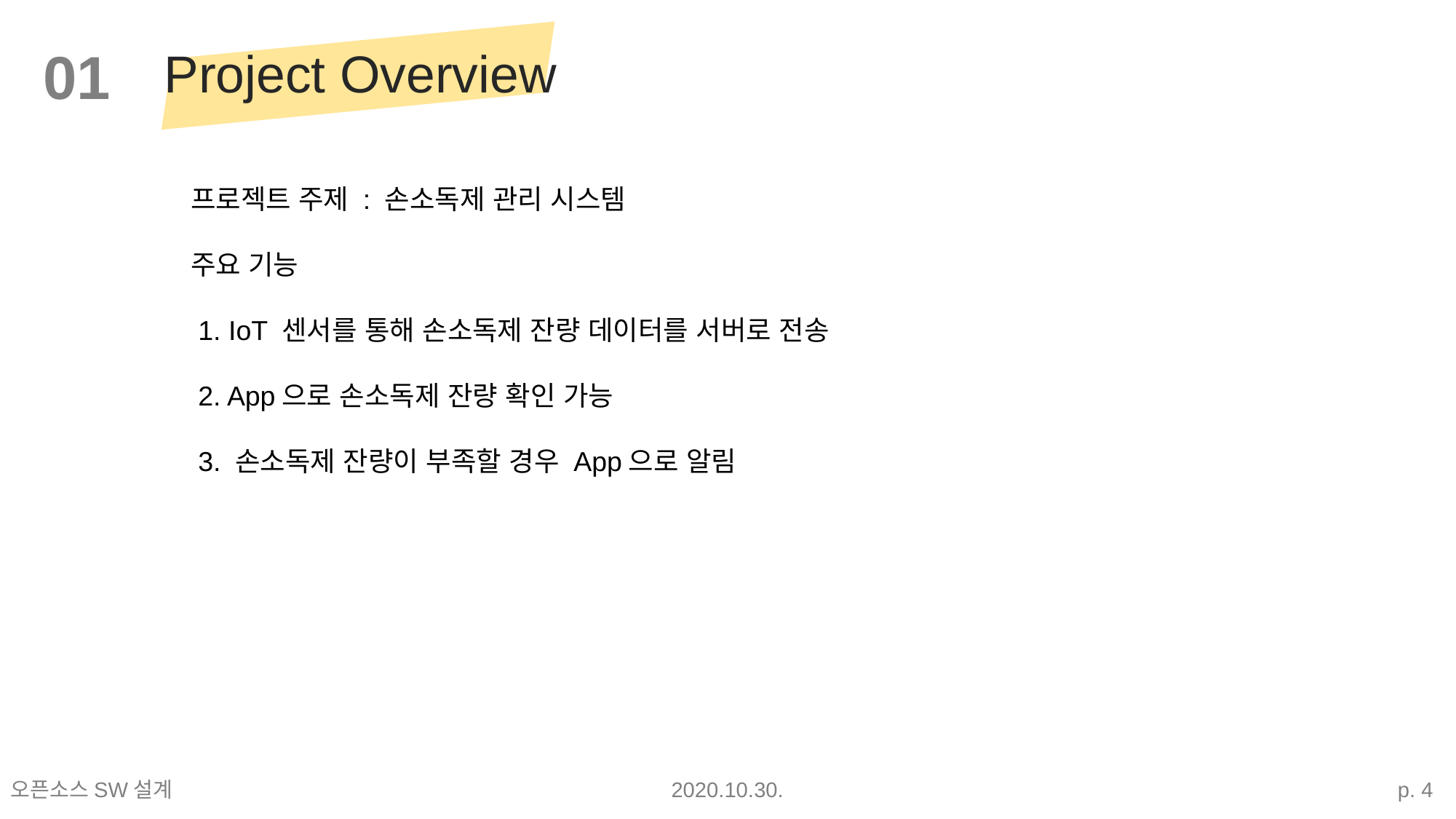

Project Overview
01

프로젝트 주제 : 손소독제 관리 시스템

주요 기능

 1. IoT 센서를 통해 손소독제 잔량 데이터를 서버로 전송

 2. App으로 손소독제 잔량 확인 가능

 3. 손소독제 잔량이 부족할 경우 App으로 알림

오픈소스SW설계
2020.10.30.
p. 4